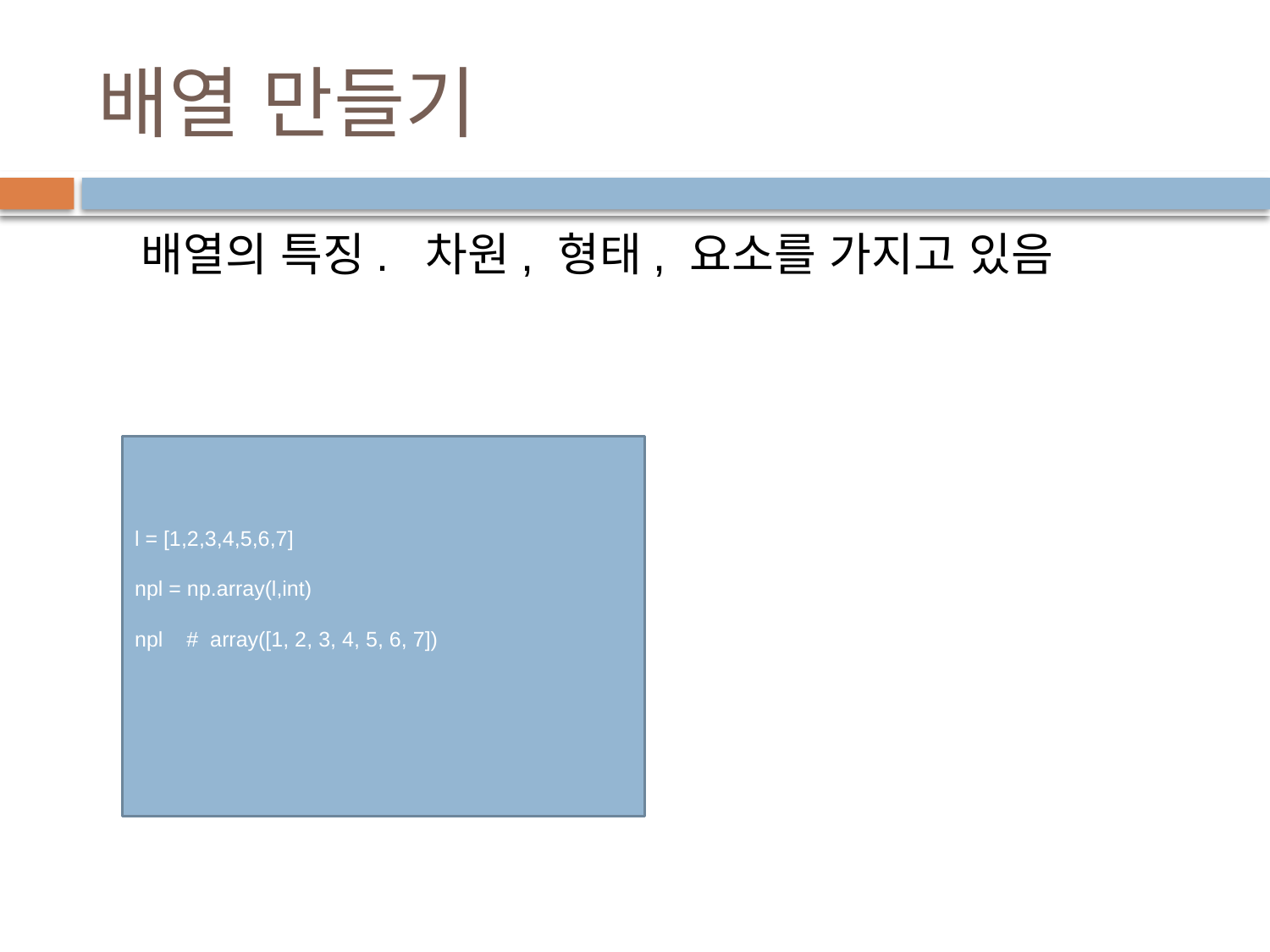

# 배열 만들기
배열의 특징.  차원, 형태, 요소를 가지고 있음
l = [1,2,3,4,5,6,7]

npl = np.array(l,int)

npl    #  array([1, 2, 3, 4, 5, 6, 7])